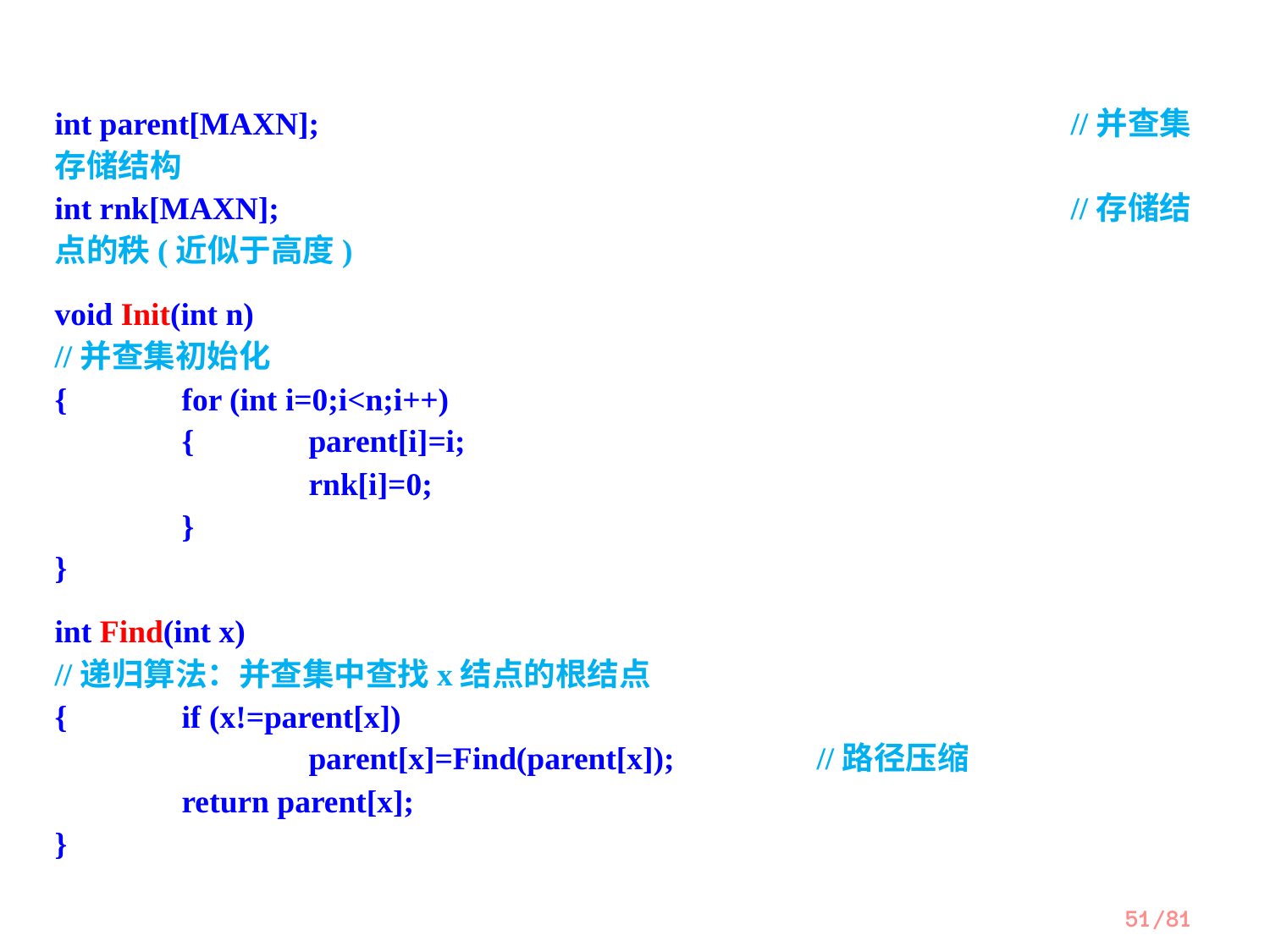

int parent[MAXN];						//并查集存储结构
int rnk[MAXN];							//存储结点的秩(近似于高度)
void Init(int n)								//并查集初始化
{	for (int i=0;i<n;i++)
	{	parent[i]=i;
		rnk[i]=0;
	}
}
int Find(int x)								//递归算法：并查集中查找x结点的根结点
{	if (x!=parent[x])
		parent[x]=Find(parent[x]);		//路径压缩
	return parent[x];
}
51/81